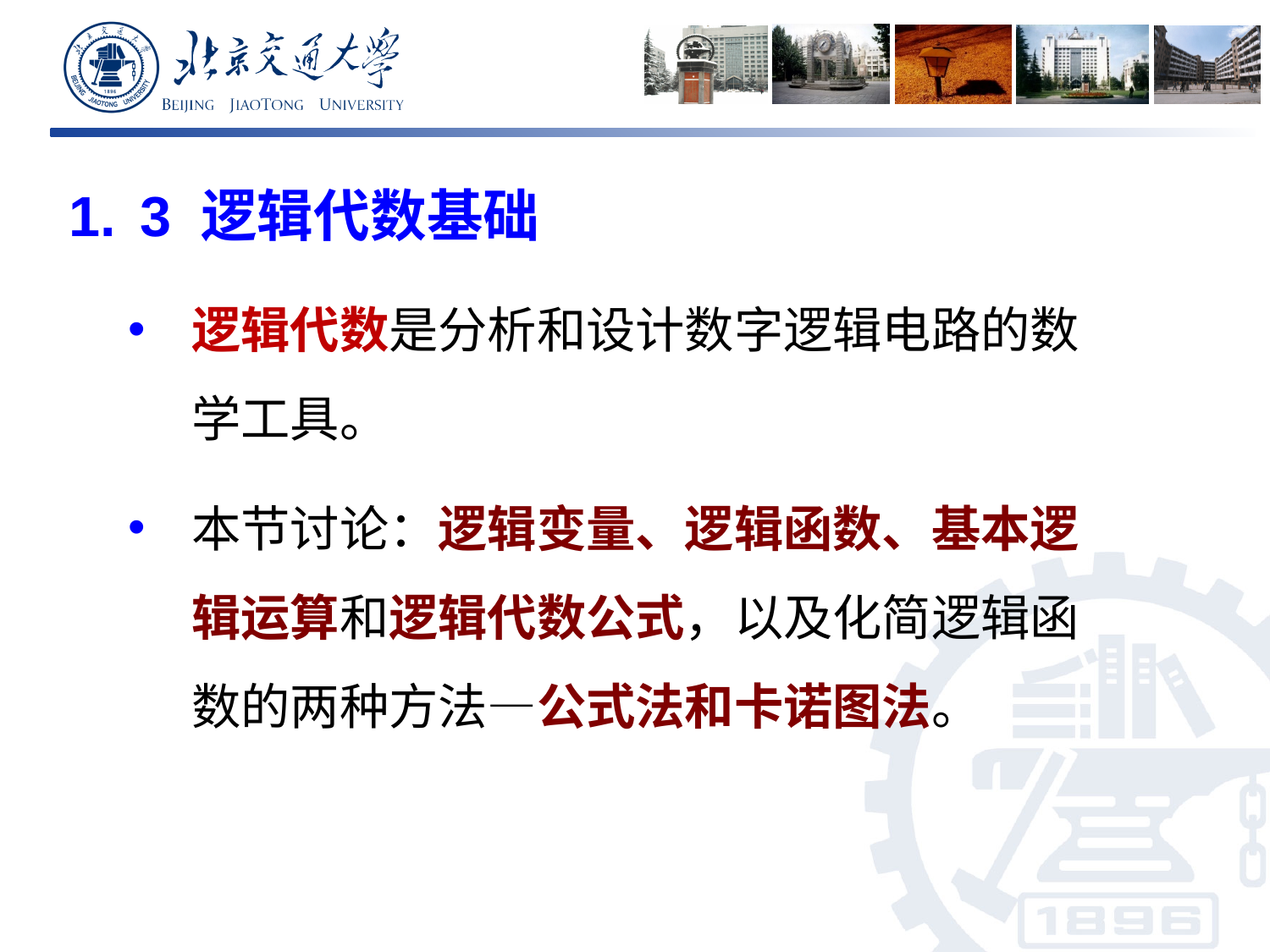

3 逻辑代数基础
逻辑代数是分析和设计数字逻辑电路的数学工具。
本节讨论：逻辑变量、逻辑函数、基本逻辑运算和逻辑代数公式，以及化简逻辑函数的两种方法—公式法和卡诺图法。